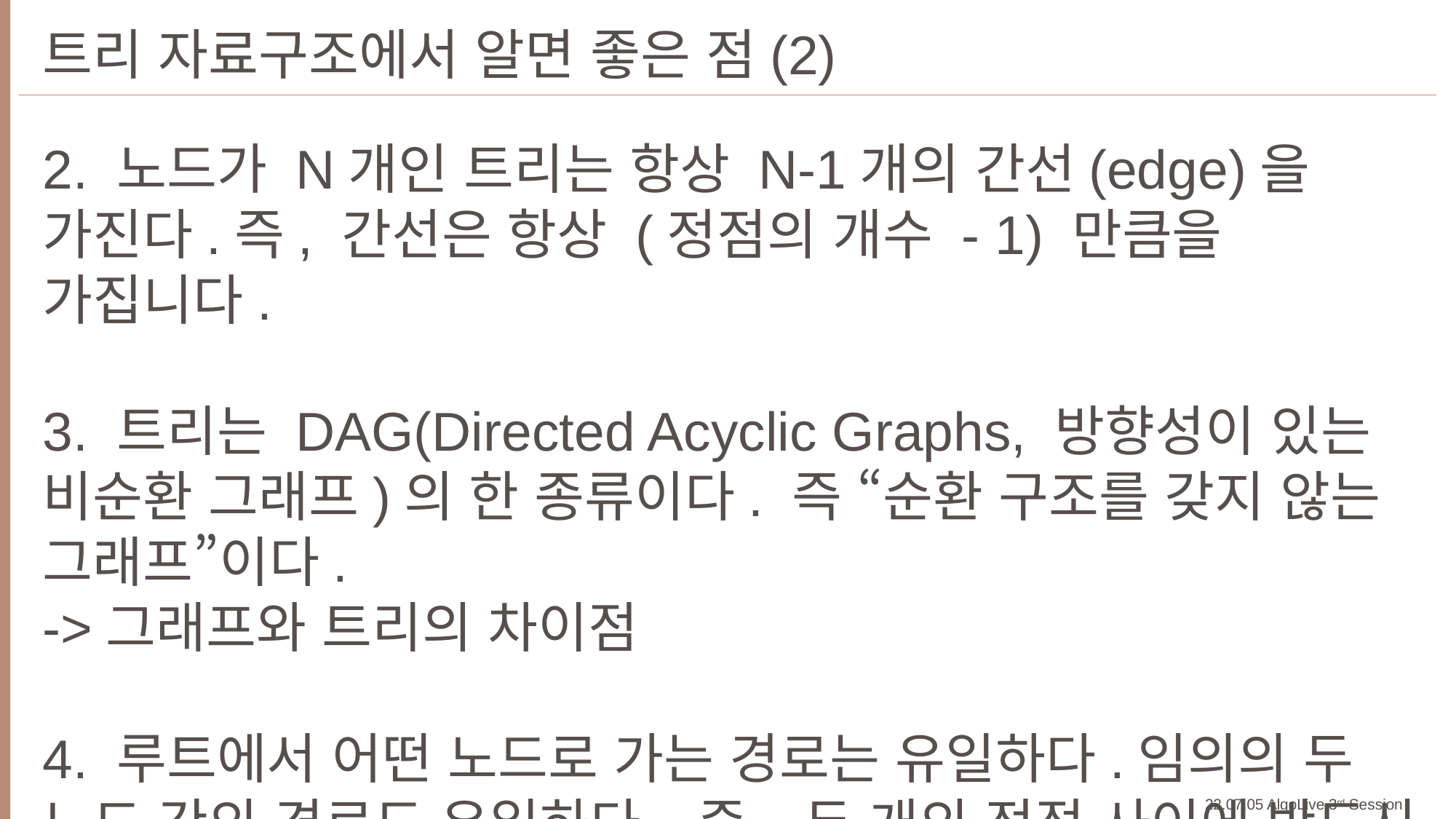

트리 자료구조에서 알면 좋은 점(2)
2. 노드가 N개인 트리는 항상 N-1개의 간선(edge)을 가진다.즉, 간선은 항상 (정점의 개수 - 1) 만큼을 가집니다.

3. 트리는 DAG(Directed Acyclic Graphs, 방향성이 있는 비순환 그래프)의 한 종류이다. 즉 “순환 구조를 갖지 않는 그래프”이다.
->그래프와 트리의 차이점

4. 루트에서 어떤 노드로 가는 경로는 유일하다.임의의 두 노드 간의 경로도 유일하다. 즉, 두 개의 정점 사이에 반드시 1개의 경로만을 가진다.

22.07.05 AlgoLive 3rd Session